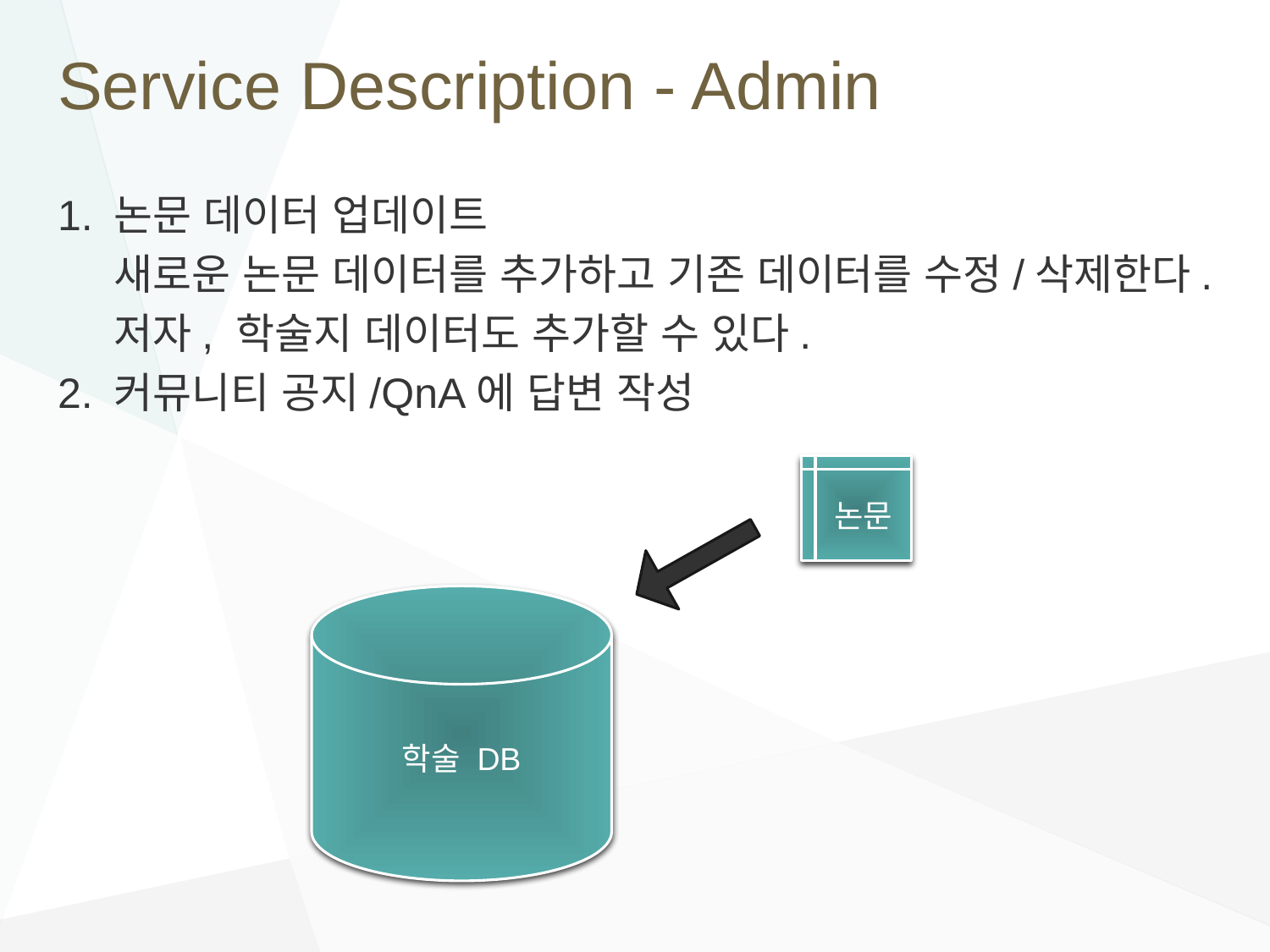

# Service Description - Admin
1.	논문 데이터 업데이트
	새로운 논문 데이터를 추가하고 기존 데이터를 수정/삭제한다.
	저자, 학술지 데이터도 추가할 수 있다.
2.	커뮤니티 공지/QnA에 답변 작성

논문

학술 DB